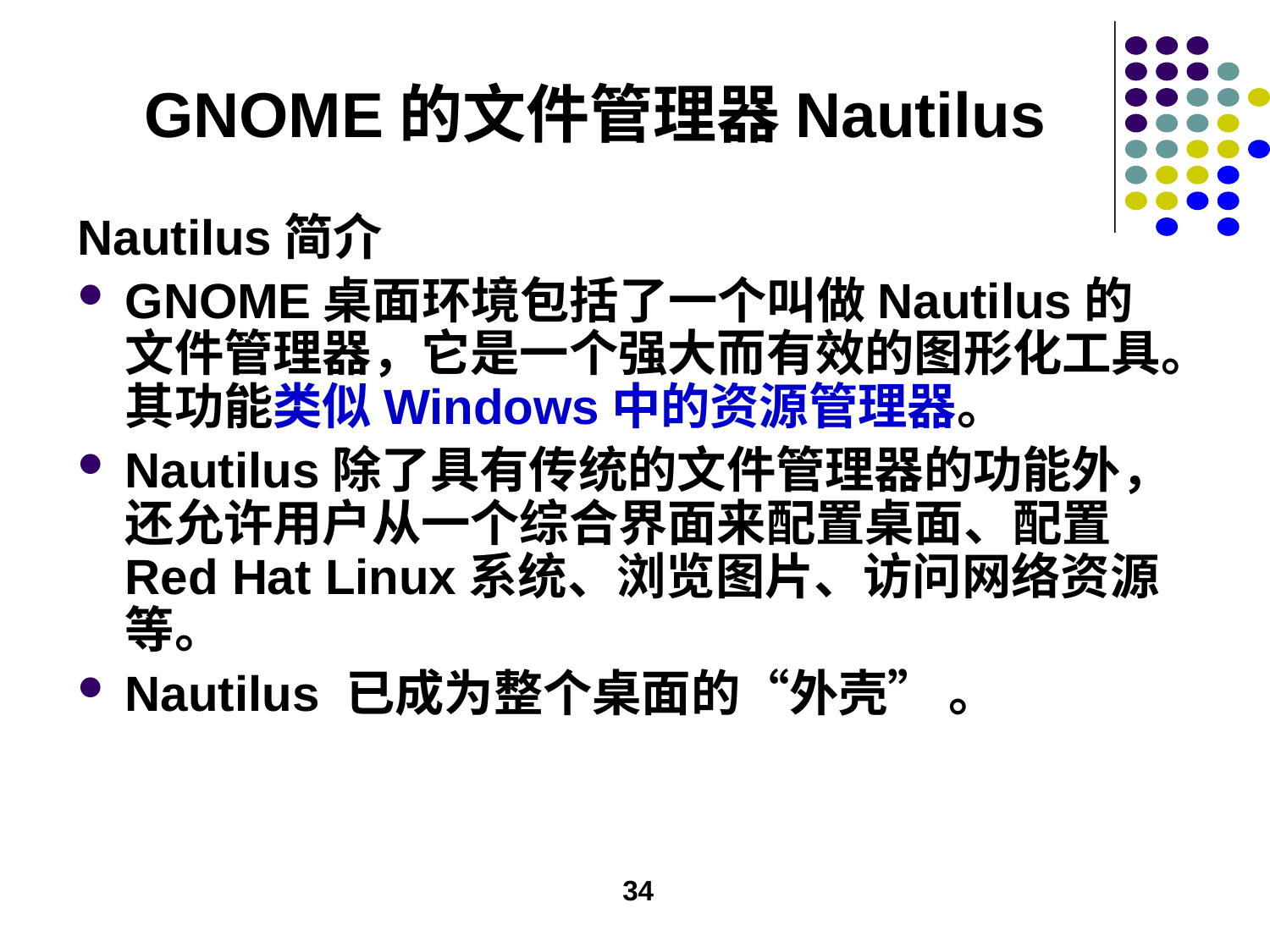

# GNOME的文件管理器Nautilus
Nautilus简介
GNOME桌面环境包括了一个叫做Nautilus的文件管理器，它是一个强大而有效的图形化工具。其功能类似Windows中的资源管理器。
Nautilus除了具有传统的文件管理器的功能外，还允许用户从一个综合界面来配置桌面、配置Red Hat Linux系统、浏览图片、访问网络资源等。
Nautilus 已成为整个桌面的“外壳” 。

34